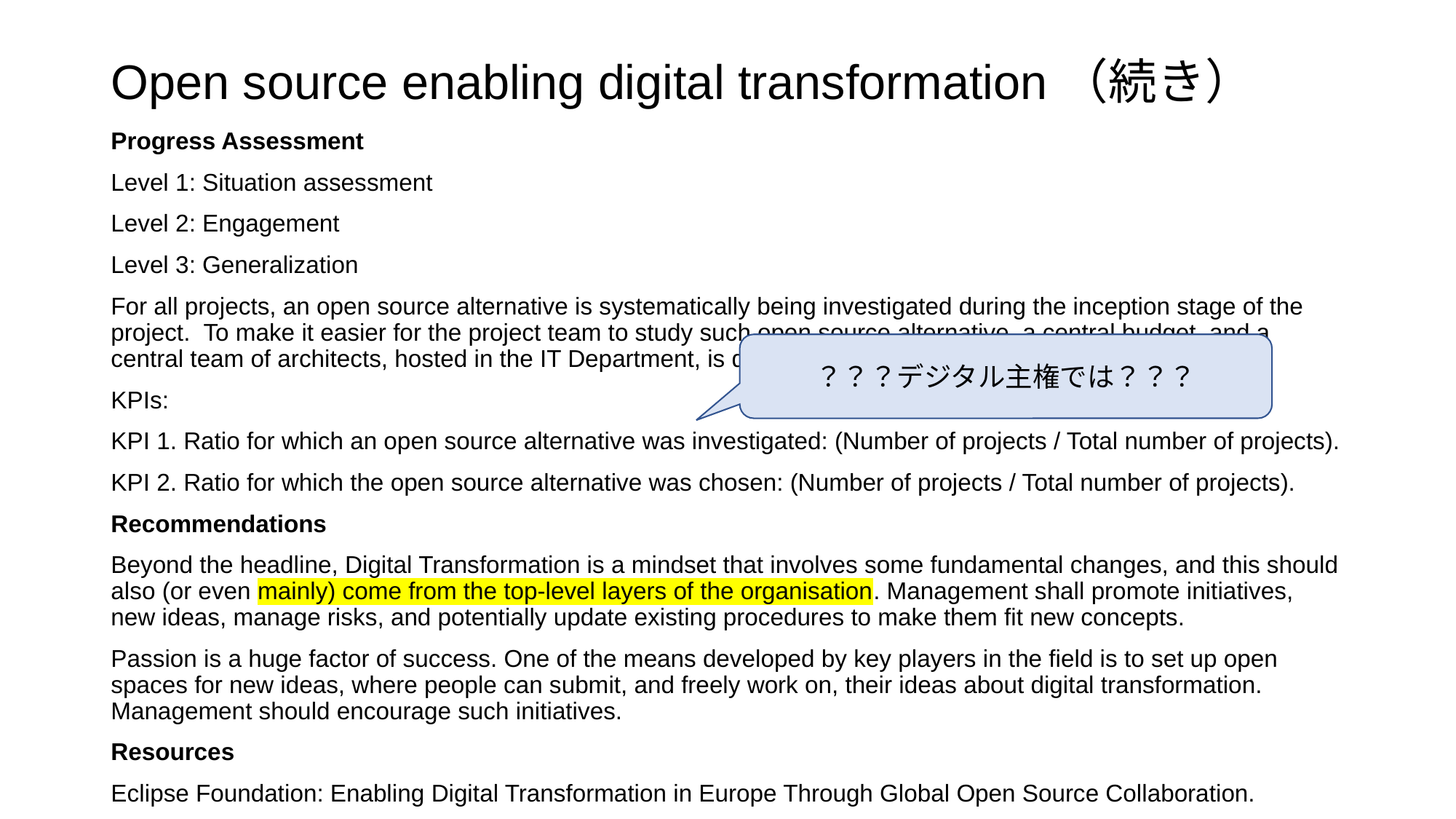

# Open source enabling digital transformation（続き）
Progress Assessment
Level 1: Situation assessment
Level 2: Engagement
Level 3: Generalization
For all projects, an open source alternative is systematically being investigated during the inception stage of the project.  To make it easier for the project team to study such open source alternative, a central budget, and a central team of architects, hosted in the IT Department, is dedicated to providing assistance to the projects.
KPIs:
KPI 1. Ratio for which an open source alternative was investigated: (Number of projects / Total number of projects).
KPI 2. Ratio for which the open source alternative was chosen: (Number of projects / Total number of projects).
Recommendations
Beyond the headline, Digital Transformation is a mindset that involves some fundamental changes, and this should also (or even mainly) come from the top-level layers of the organisation. Management shall promote initiatives, new ideas, manage risks, and potentially update existing procedures to make them fit new concepts.
Passion is a huge factor of success. One of the means developed by key players in the field is to set up open spaces for new ideas, where people can submit, and freely work on, their ideas about digital transformation. Management should encourage such initiatives.
Resources
Eclipse Foundation: Enabling Digital Transformation in Europe Through Global Open Source Collaboration.
Europe: Open source software strategy.
Europe: Open source software strategy 2020-2023.

？？？デジタル主権では？？？